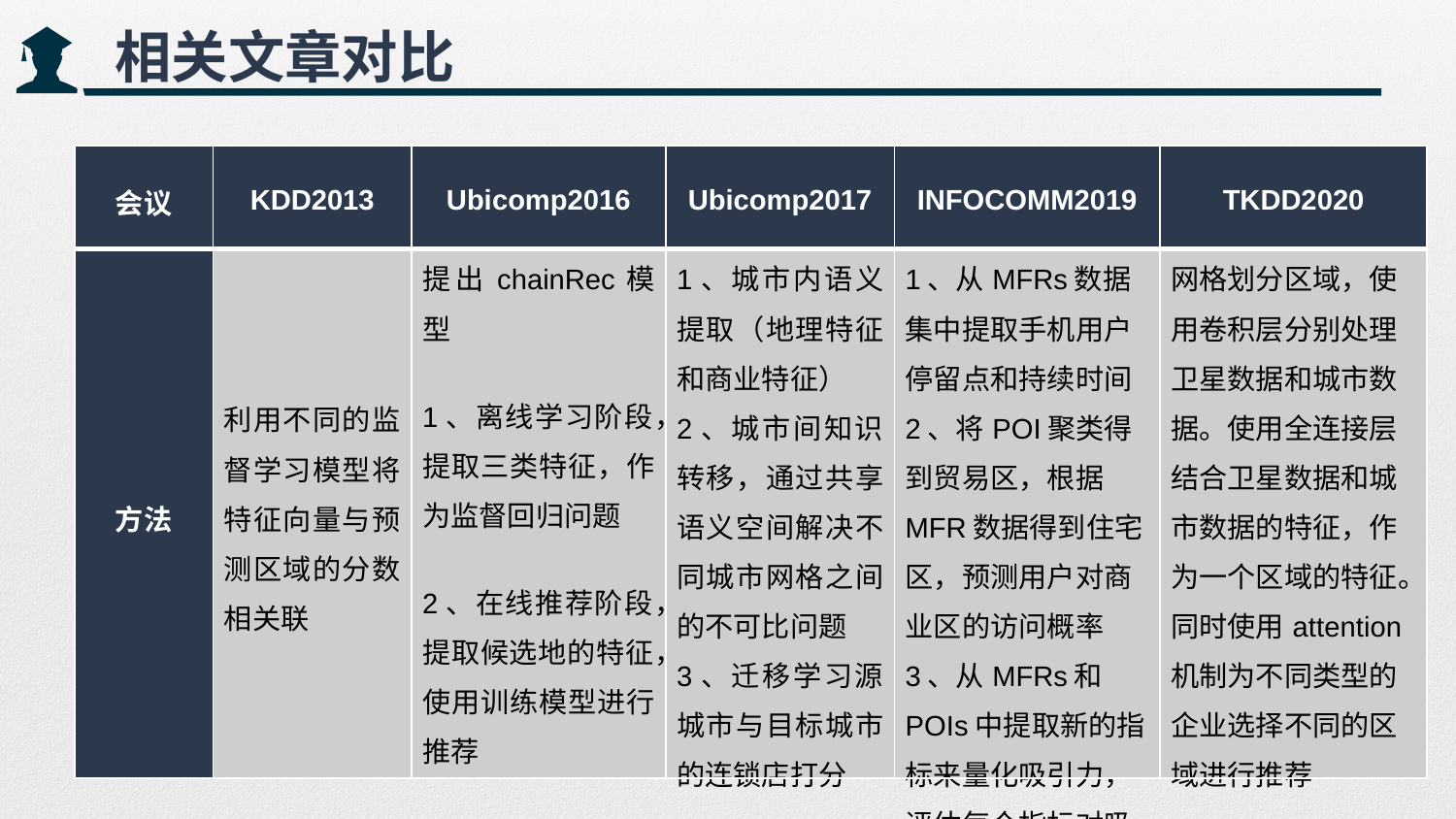

相关文章对比
| 会议 | KDD2013 | Ubicomp2016 | Ubicomp2017 | INFOCOMM2019 | TKDD2020 |
| --- | --- | --- | --- | --- | --- |
| 方法 | 利用不同的监督学习模型将特征向量与预测区域的分数相关联 | 提出chainRec模型 1、离线学习阶段，提取三类特征，作为监督回归问题 2、在线推荐阶段，提取候选地的特征，使用训练模型进行推荐 | 1、城市内语义提取（地理特征和商业特征） 2、城市间知识转移，通过共享语义空间解决不同城市网格之间的不可比问题 3、迁移学习源城市与目标城市的连锁店打分 | 1、从MFRs数据集中提取手机用户停留点和持续时间 2、将POI聚类得到贸易区，根据MFR数据得到住宅区，预测用户对商业区的访问概率 3、从MFRs和POIs中提取新的指标来量化吸引力，评估每个指标对吸引力的贡献 | 网格划分区域，使用卷积层分别处理卫星数据和城市数据。使用全连接层结合卫星数据和城市数据的特征，作为一个区域的特征。同时使用attention机制为不同类型的企业选择不同的区域进行推荐 |